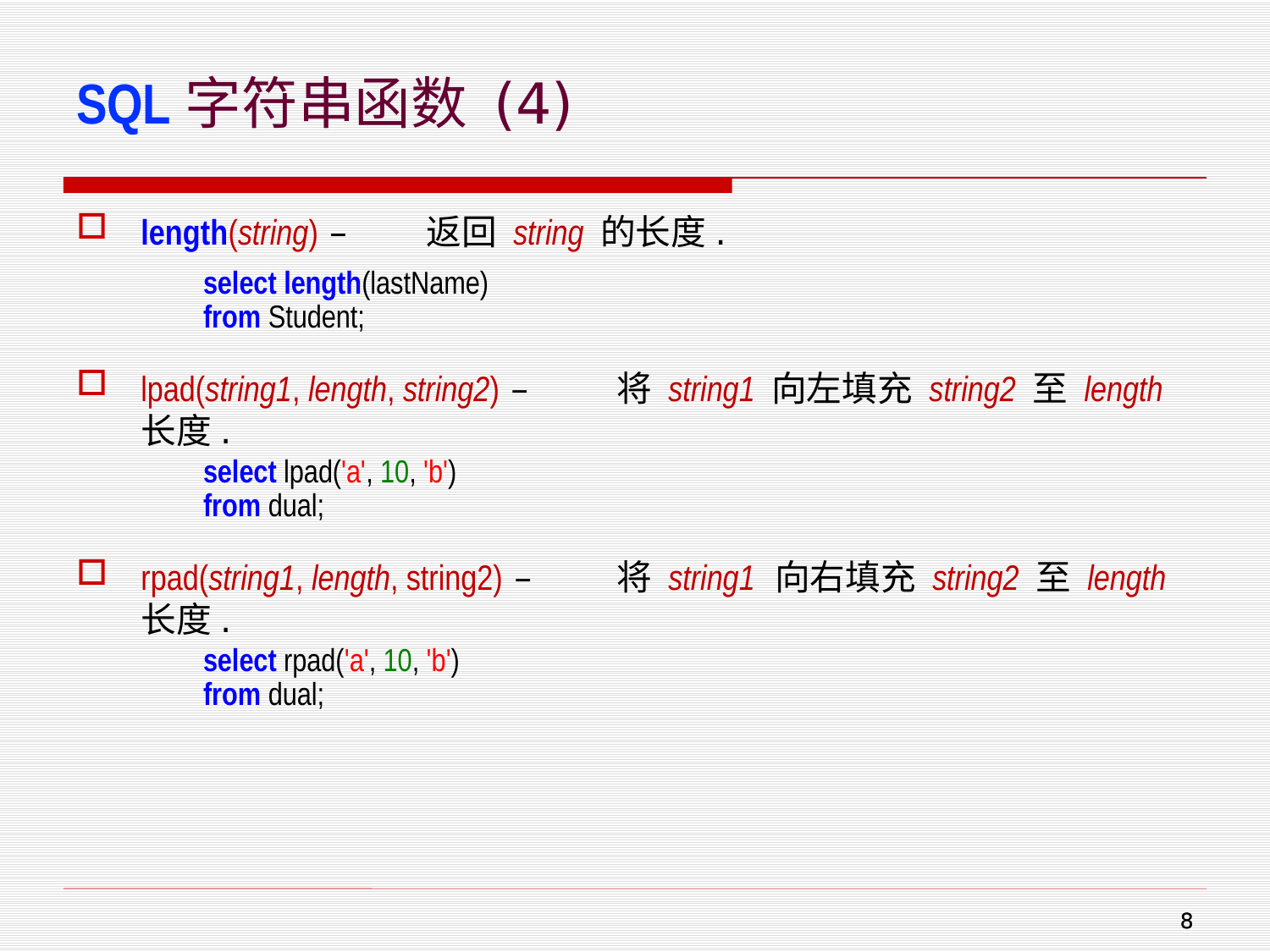

# SQL字符串函数 (4)
length(string) –	返回 string 的长度.
select length(lastName)
from Student;
lpad(string1, length, string2) –	将 string1 向左填充 string2 至 length 长度.
select lpad('a', 10, 'b')
from dual;
rpad(string1, length, string2) –	将 string1 向右填充 string2 至 length 长度.
select rpad('a', 10, 'b')
from dual;
8
8